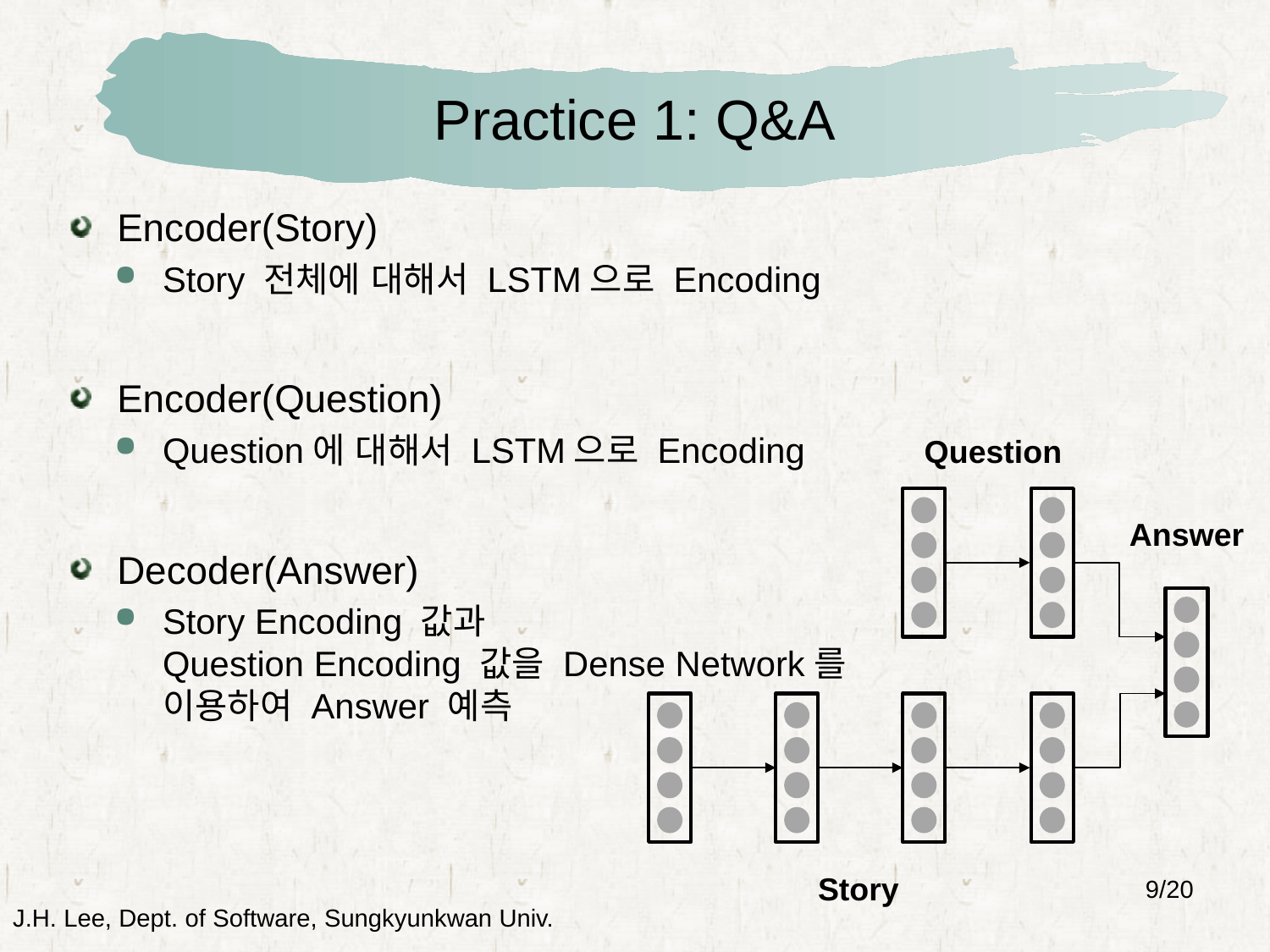

# Practice 1: Q&A
Encoder(Story)
Story 전체에 대해서 LSTM으로 Encoding

Encoder(Question)
Question에 대해서 LSTM으로 Encoding

Decoder(Answer)
Story Encoding 값과
Question Encoding 값을 Dense Network를
이용하여 Answer 예측

Question

Answer

Story
9/20
J.H. Lee, Dept. of Software, Sungkyunkwan Univ.